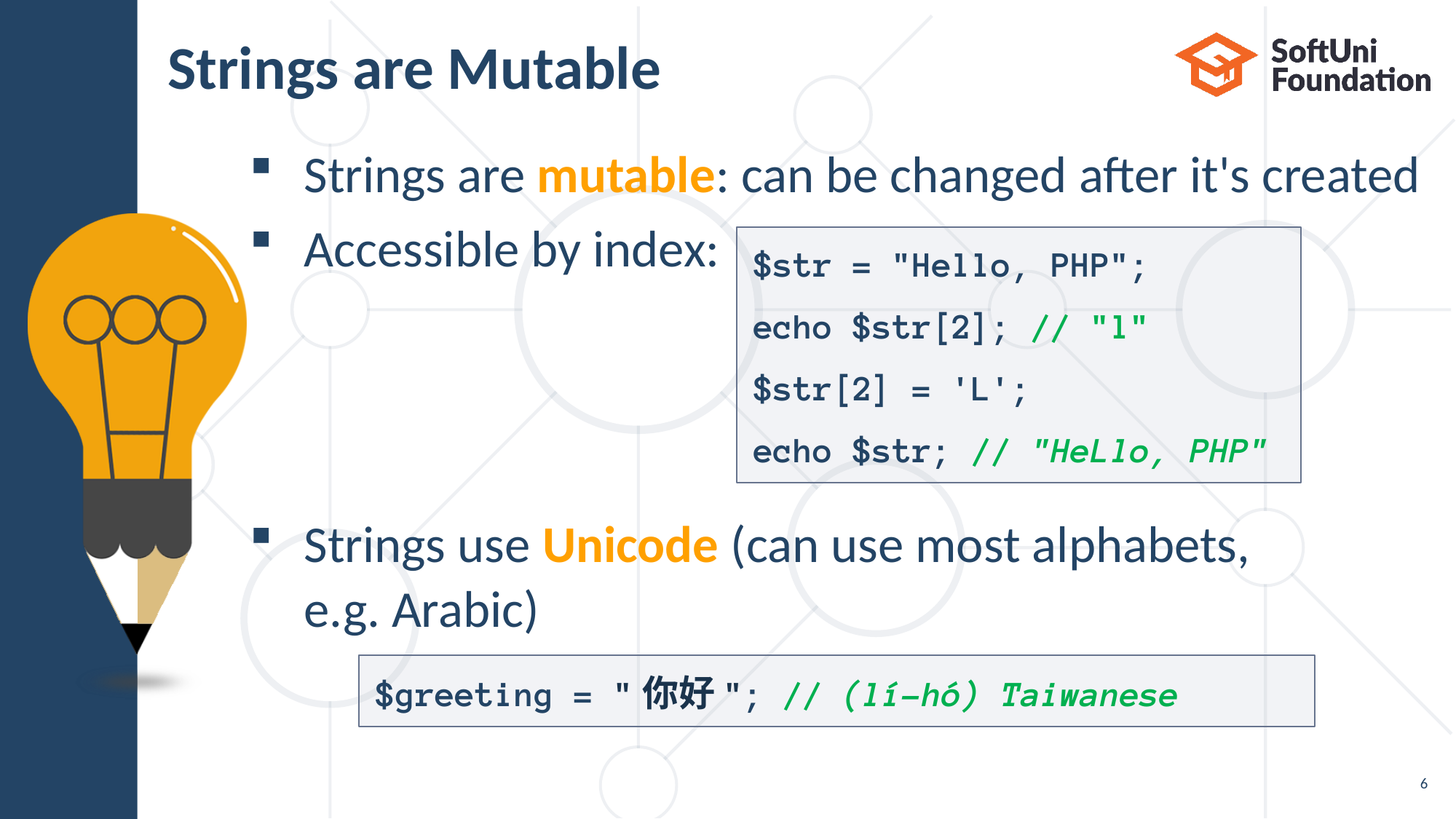

# Strings are Mutable
Strings are mutable: can be changed after it's created
Accessible by index:

Strings use Unicode (can use most alphabets,
e.g. Arabic)
$str = "Hello, PHP";
echo $str[2]; // "l"
$str[2] = 'L';
echo $str; // "HeLlo, PHP"
$greeting = "你好"; // (lí-hó) Taiwanese
6